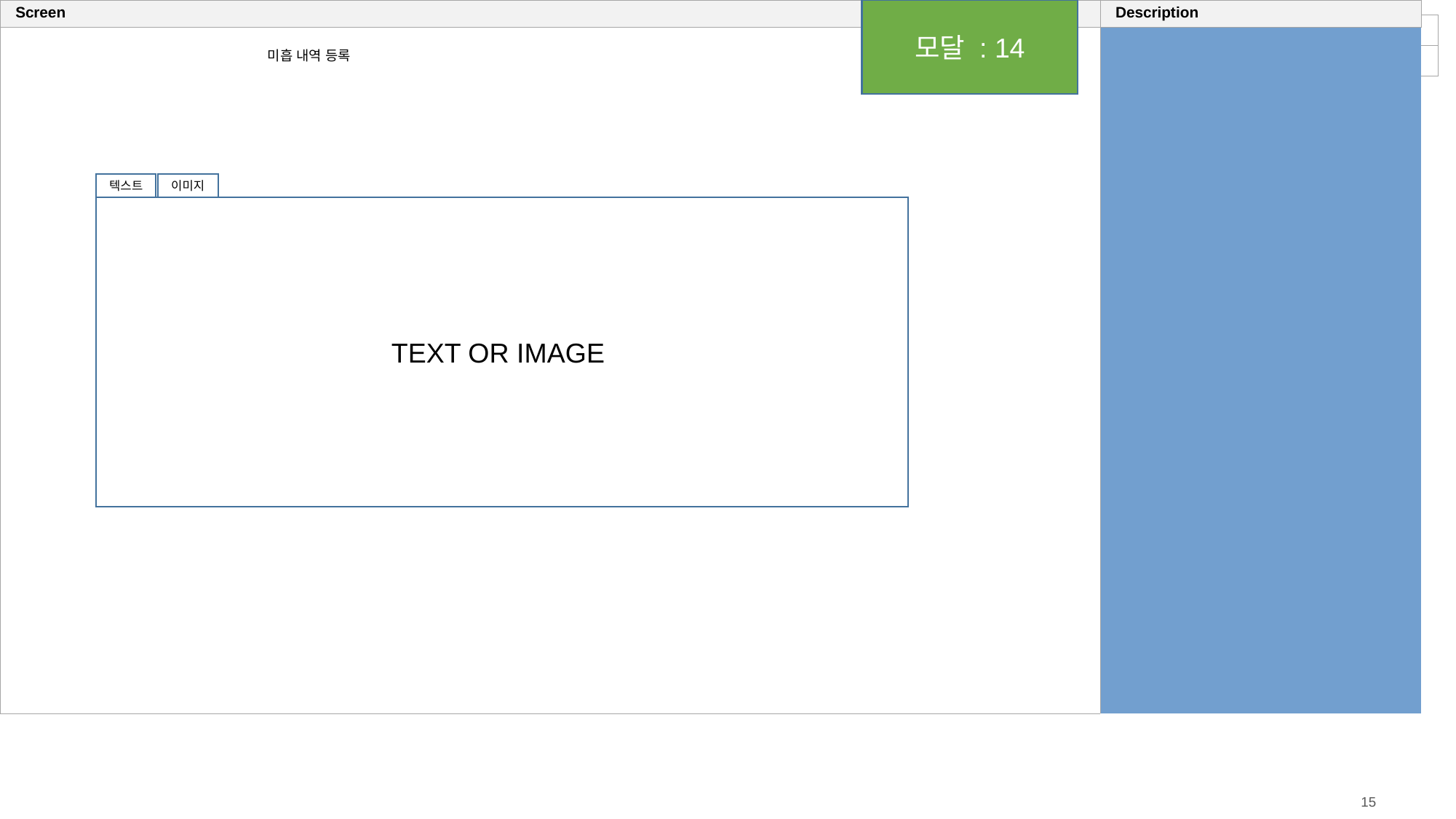

모달 : 14
미흡 내역 등록
텍스트
이미지
TEXT OR IMAGE